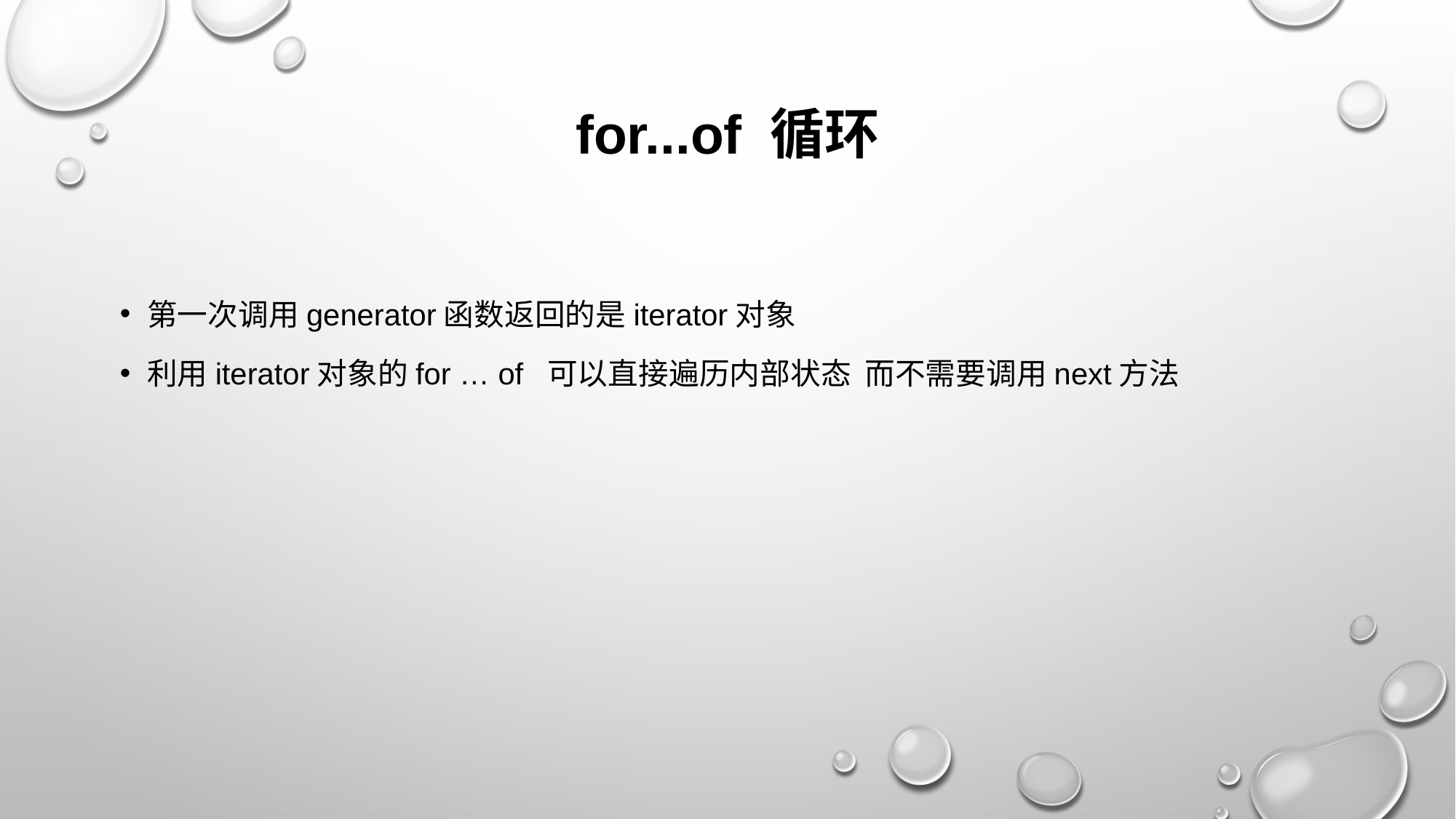

# for...of 循环
第一次调用generator函数返回的是iterator对象
利用iterator对象的for … of  可以直接遍历内部状态  而不需要调用next方法